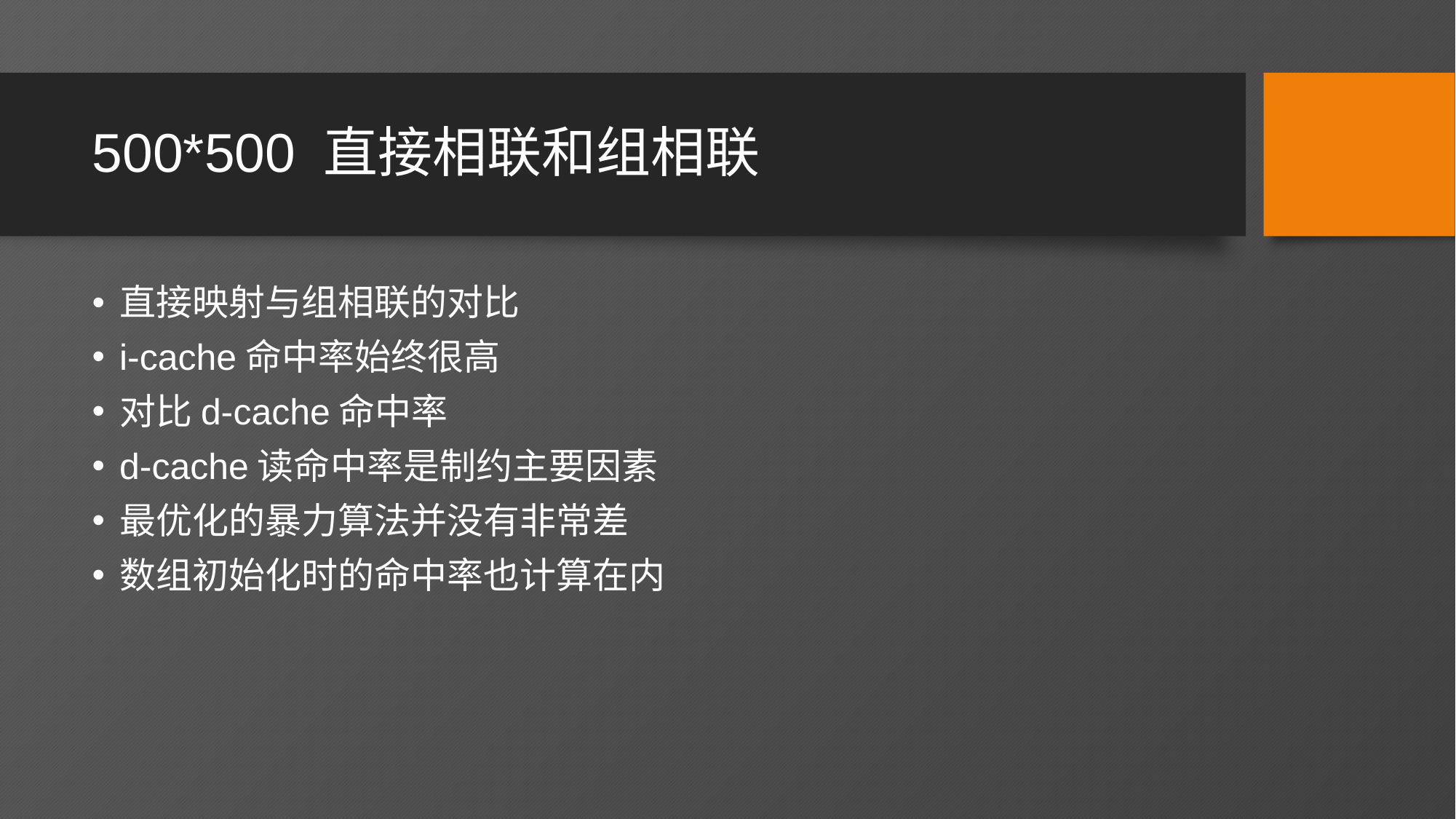

# 500*500 直接相联和组相联
直接映射与组相联的对比
i-cache命中率始终很高
对比d-cache命中率
d-cache读命中率是制约主要因素
最优化的暴力算法并没有非常差
数组初始化时的命中率也计算在内